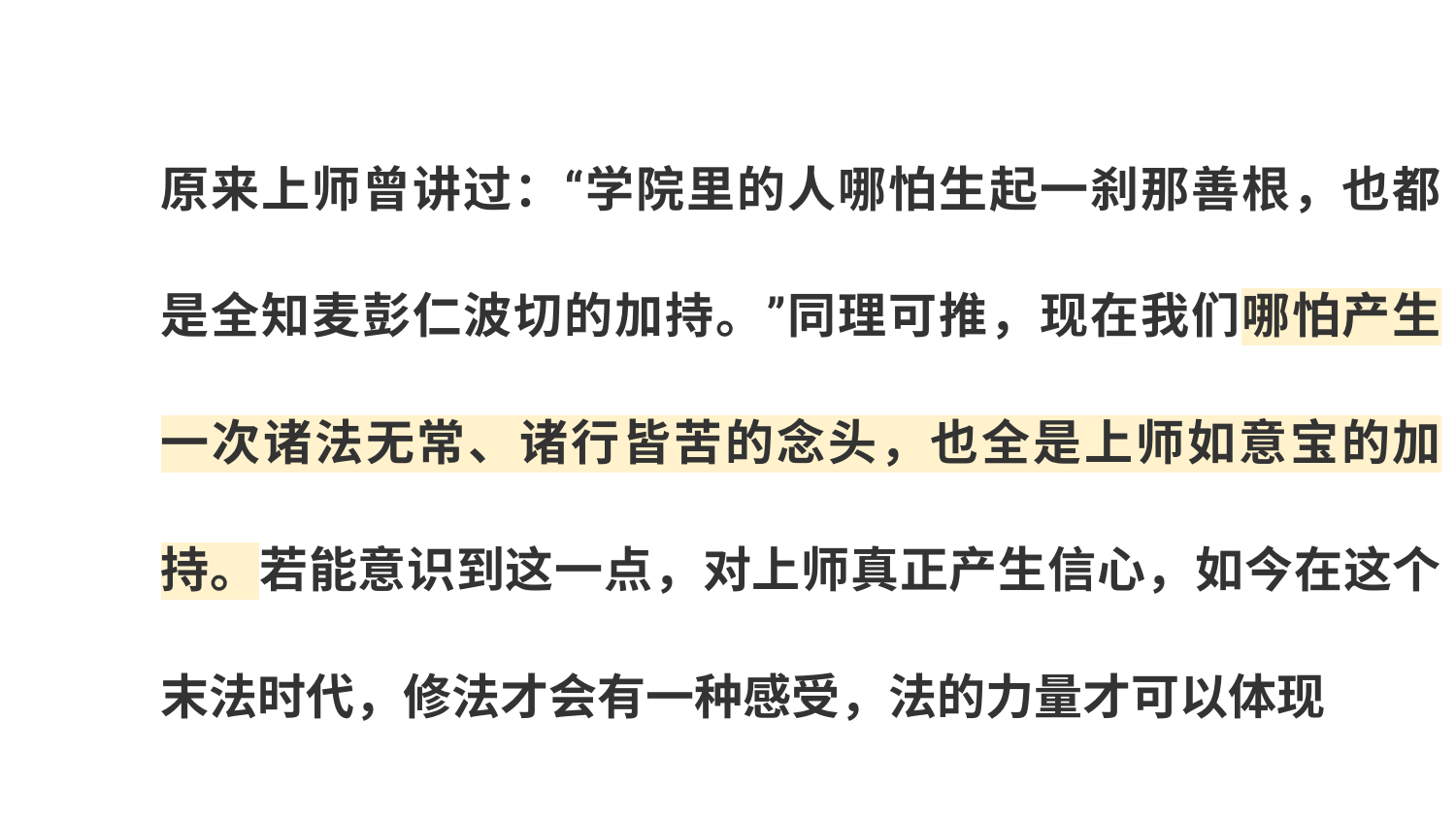

原来上师曾讲过：“学院里的人哪怕生起一刹那善根，也都是全知麦彭仁波切的加持。”同理可推，现在我们哪怕产生一次诸法无常、诸行皆苦的念头，也全是上师如意宝的加持。若能意识到这一点，对上师真正产生信心，如今在这个末法时代，修法才会有一种感受，法的力量才可以体现